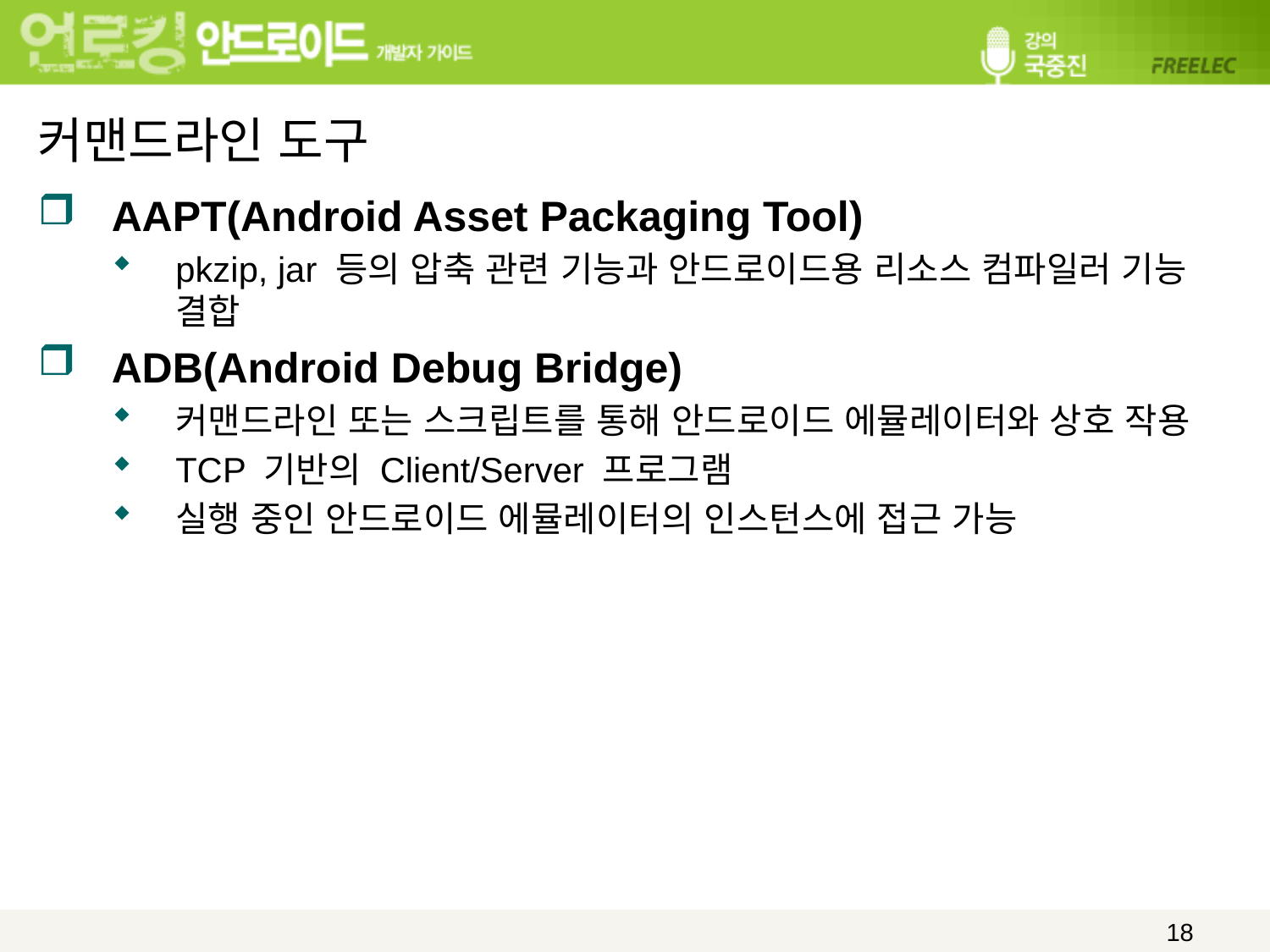

# 커맨드라인 도구
AAPT(Android Asset Packaging Tool)
pkzip, jar 등의 압축 관련 기능과 안드로이드용 리소스 컴파일러 기능 결합
ADB(Android Debug Bridge)
커맨드라인 또는 스크립트를 통해 안드로이드 에뮬레이터와 상호 작용
TCP 기반의 Client/Server 프로그램
실행 중인 안드로이드 에뮬레이터의 인스턴스에 접근 가능

18